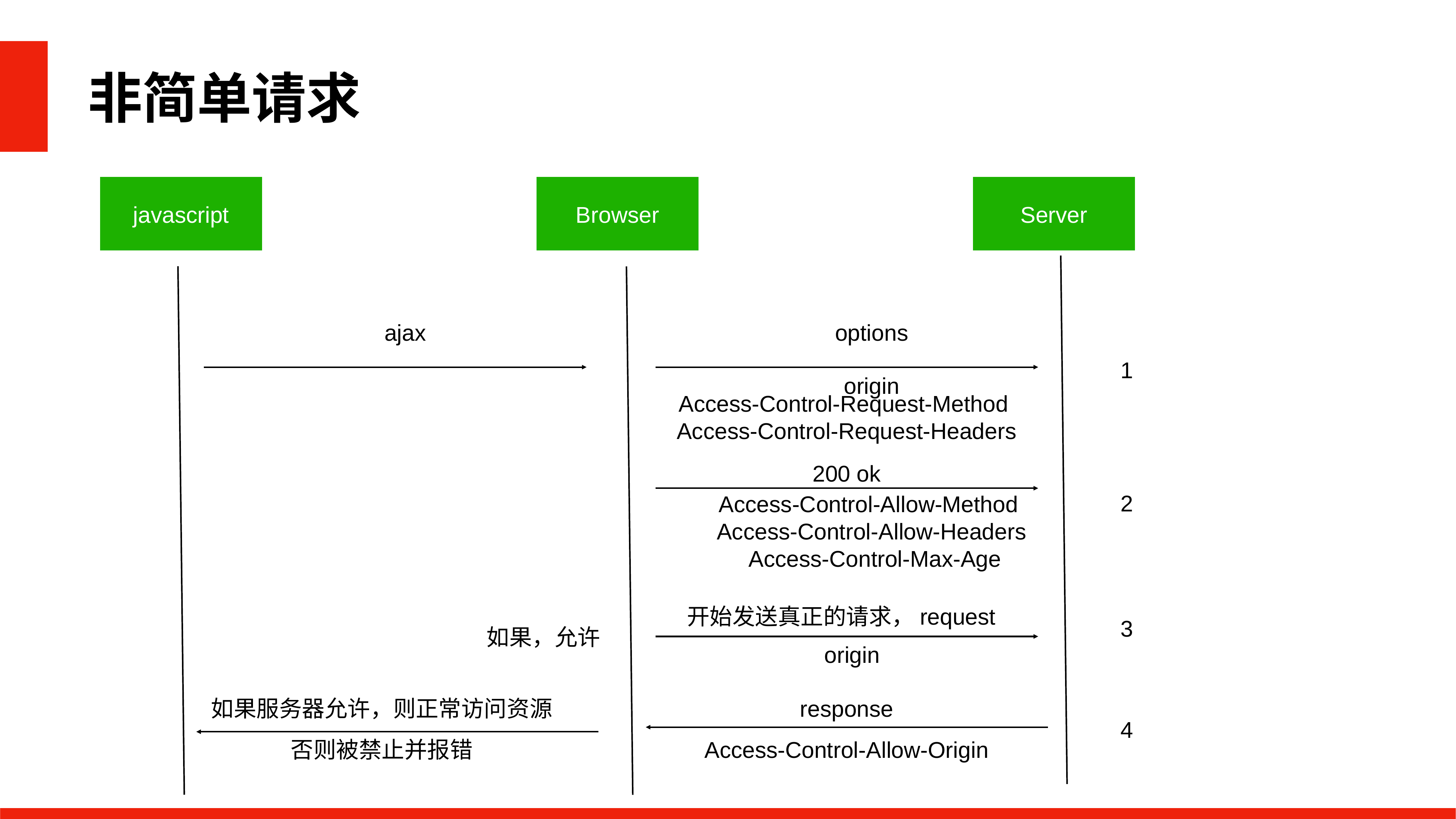

非简单请求
javascript
Browser
Server

ajax
options
1

origin
Access-Control-Request-Method
Access-Control-Request-Headers
200 ok
Access-Control-Allow-Method
Access-Control-Allow-Headers
 Access-Control-Max-Age
2

开始发送真正的请求，request
3
如果，允许

origin
如果服务器允许，则正常访问资源
response
4

否则被禁止并报错

Access-Control-Allow-Origin
30